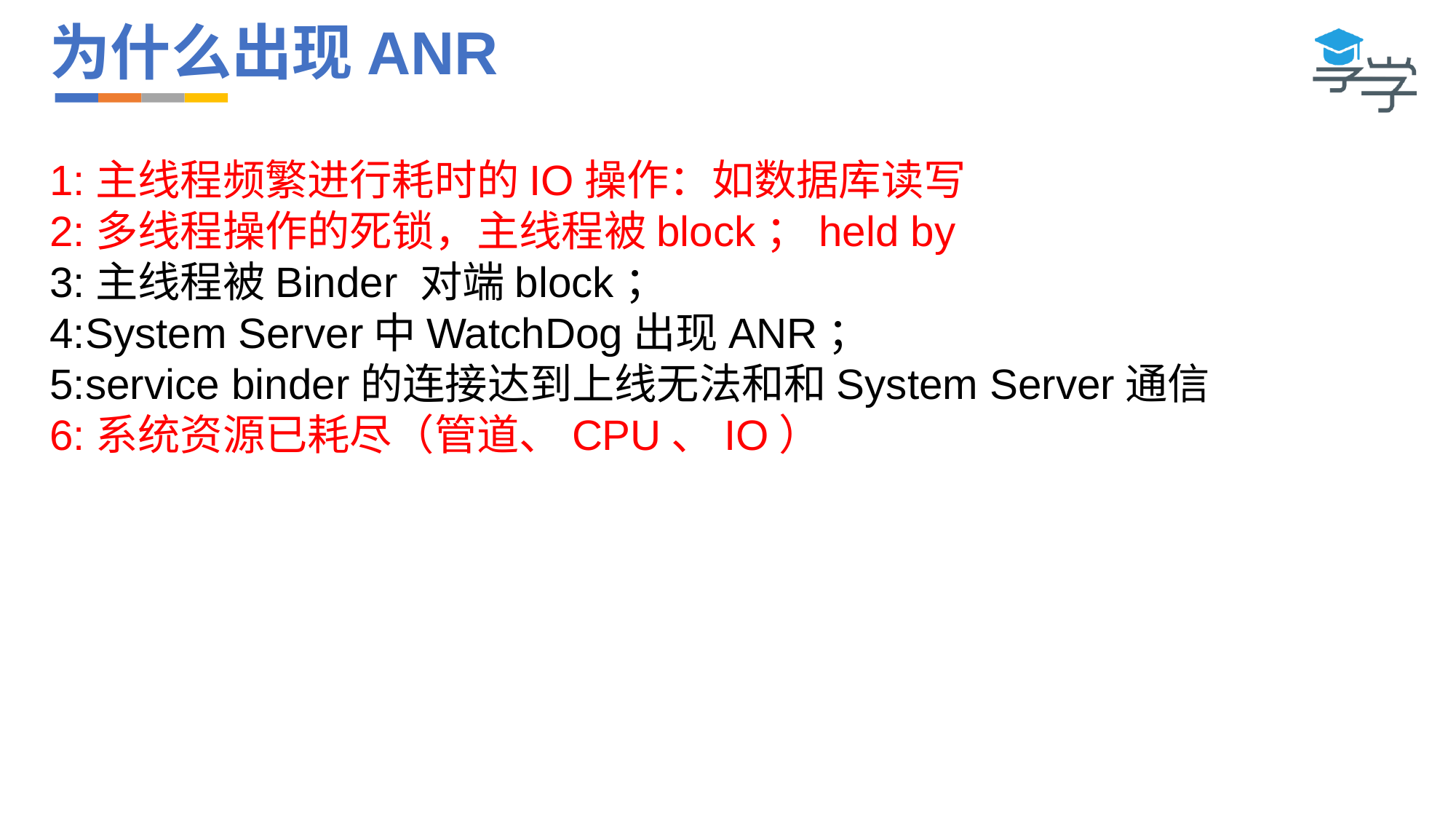

# 为什么出现ANR
1:主线程频繁进行耗时的IO操作：如数据库读写
2:多线程操作的死锁，主线程被block；held by
3:主线程被Binder 对端block；
4:System Server中WatchDog出现ANR；
5:service binder的连接达到上线无法和和System Server通信
6:系统资源已耗尽（管道、CPU、IO）